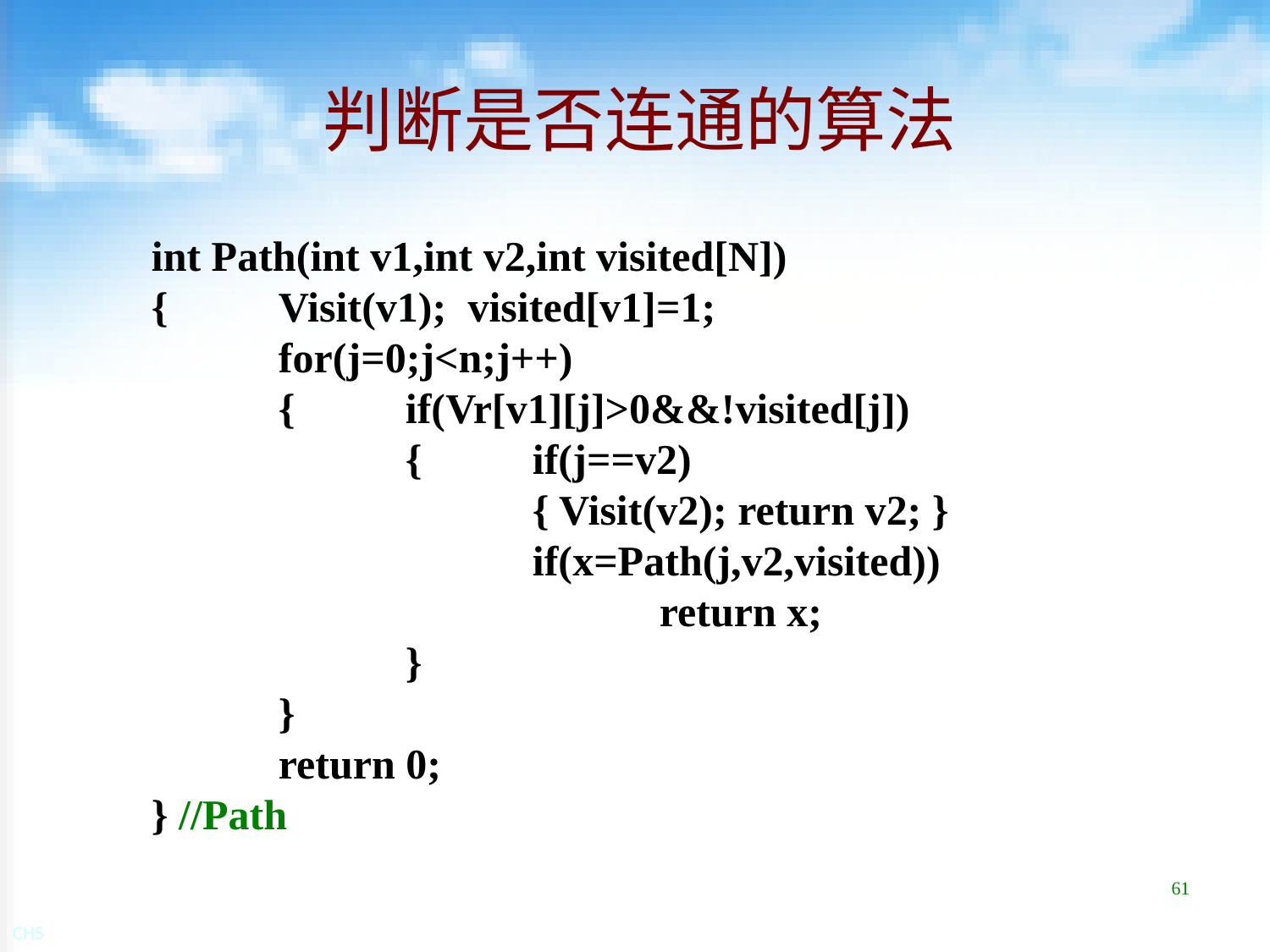

# 判断是否连通的算法
int Path(int v1,int v2,int visited[N])
{	Visit(v1);  visited[v1]=1;
	for(j=0;j<n;j++)
	{	if(Vr[v1][j]>0&&!visited[j])
		{	if(j==v2)
			{ Visit(v2); return v2; }
			if(x=Path(j,v2,visited))
				return x;
		}
	}
	return 0;
} //Path
61